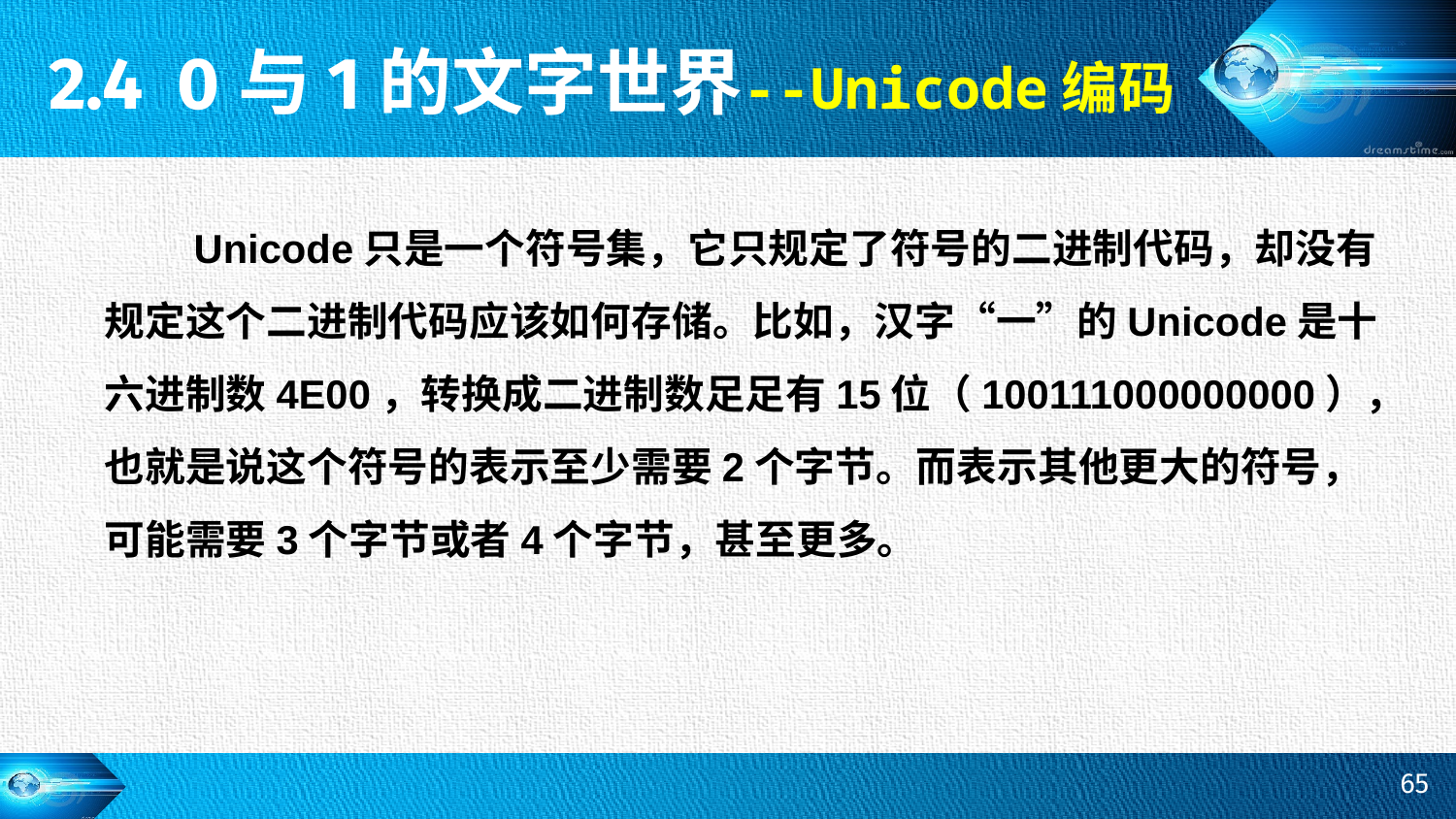

2.4  0与1的文字世界
--Unicode编码
        Unicode只是一个符号集，它只规定了符号的二进制代码，却没有规定这个二进制代码应该如何存储。比如，汉字“一”的Unicode是十六进制数4E00，转换成二进制数足足有15位（100111000000000），也就是说这个符号的表示至少需要2个字节。而表示其他更大的符号，可能需要3个字节或者4个字节，甚至更多。
65